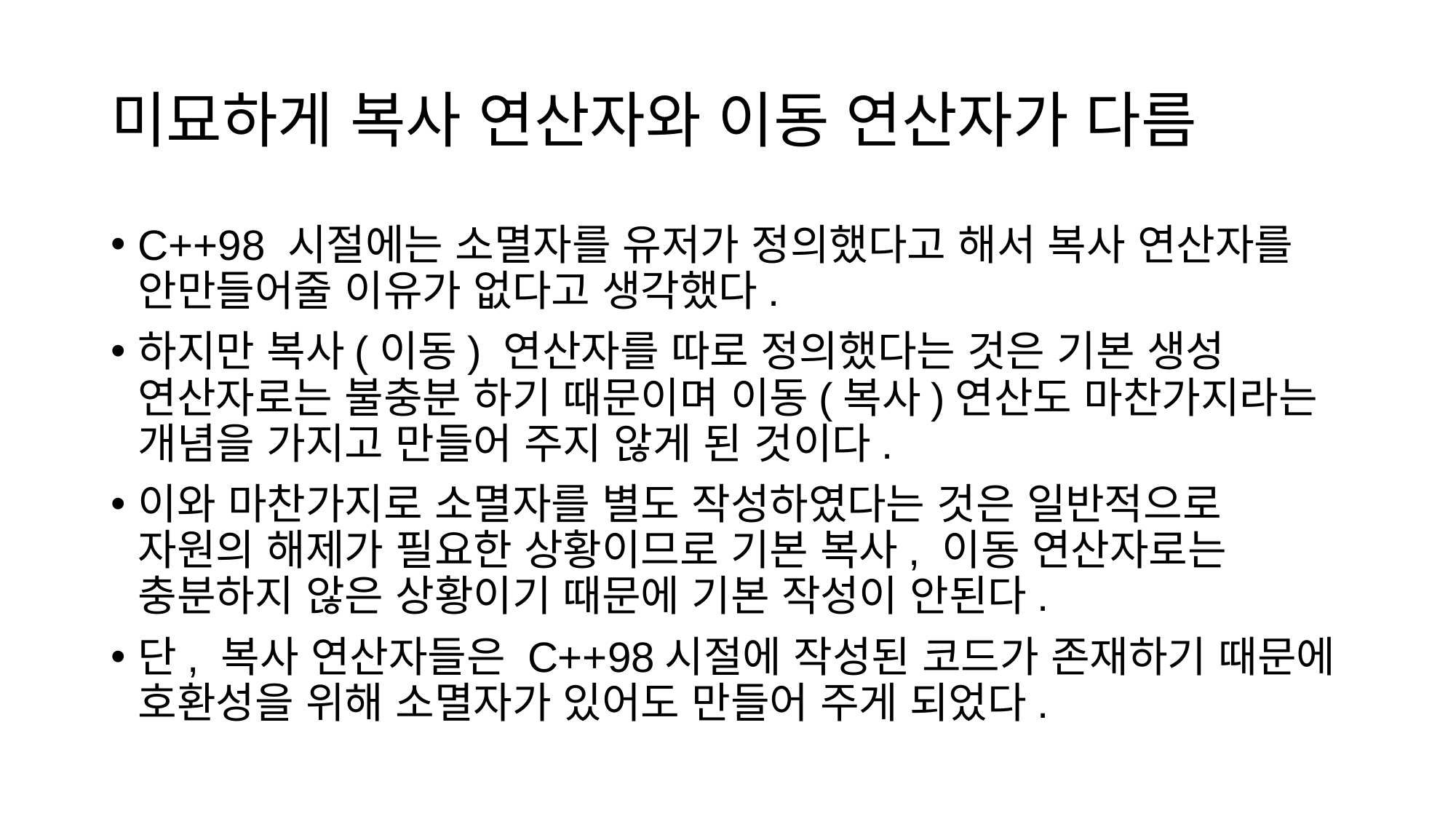

# 미묘하게 복사 연산자와 이동 연산자가 다름
C++98 시절에는 소멸자를 유저가 정의했다고 해서 복사 연산자를 안만들어줄 이유가 없다고 생각했다.
하지만 복사(이동) 연산자를 따로 정의했다는 것은 기본 생성 연산자로는 불충분 하기 때문이며 이동(복사)연산도 마찬가지라는 개념을 가지고 만들어 주지 않게 된 것이다.
이와 마찬가지로 소멸자를 별도 작성하였다는 것은 일반적으로 자원의 해제가 필요한 상황이므로 기본 복사, 이동 연산자로는 충분하지 않은 상황이기 때문에 기본 작성이 안된다.
단, 복사 연산자들은 C++98시절에 작성된 코드가 존재하기 때문에 호환성을 위해 소멸자가 있어도 만들어 주게 되었다.